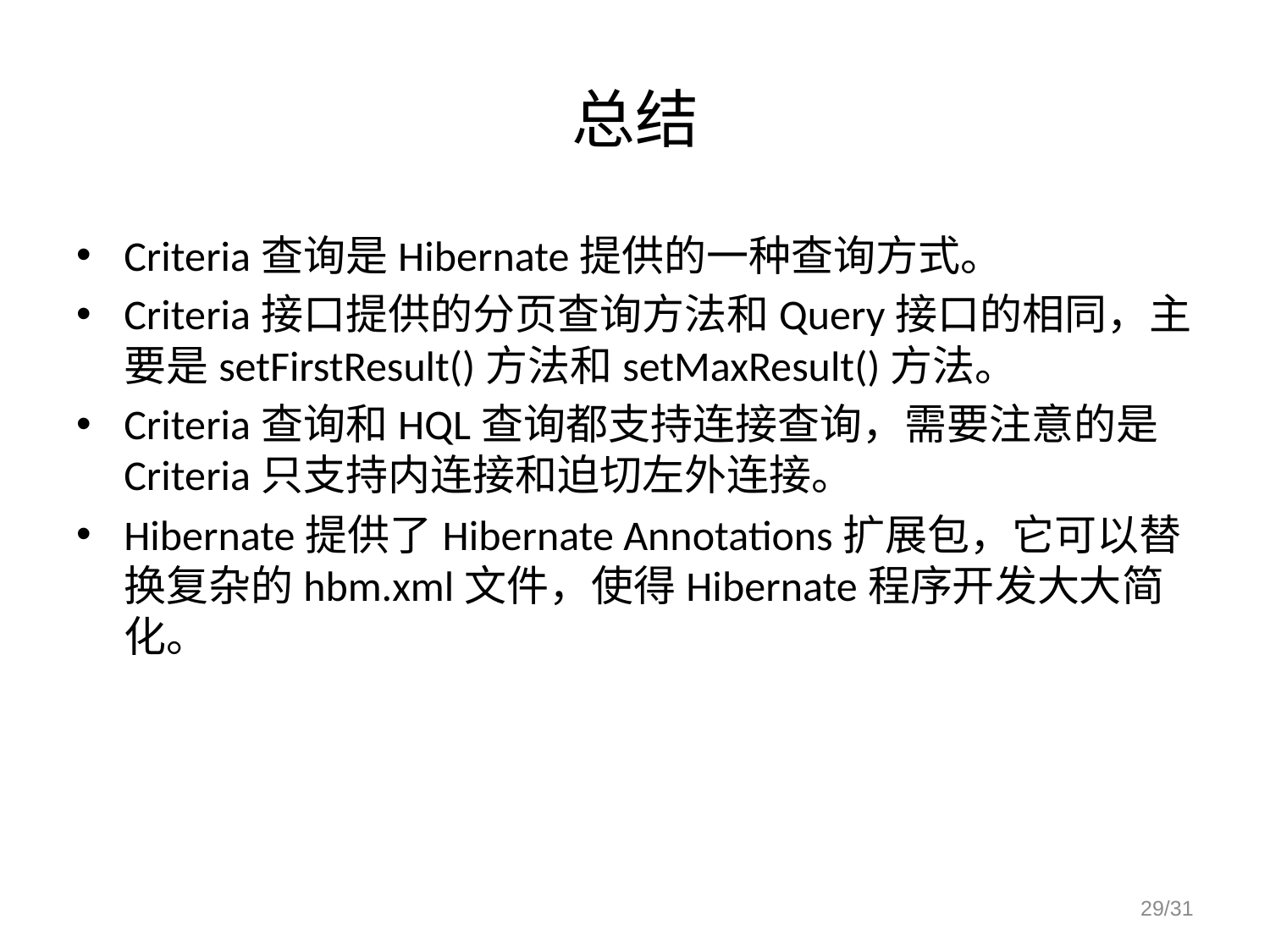

# 总结
Criteria查询是Hibernate提供的一种查询方式。
Criteria接口提供的分页查询方法和Query接口的相同，主要是setFirstResult()方法和setMaxResult()方法。
Criteria查询和HQL查询都支持连接查询，需要注意的是Criteria只支持内连接和迫切左外连接。
Hibernate提供了Hibernate Annotations扩展包，它可以替换复杂的hbm.xml文件，使得Hibernate程序开发大大简化。

29/31